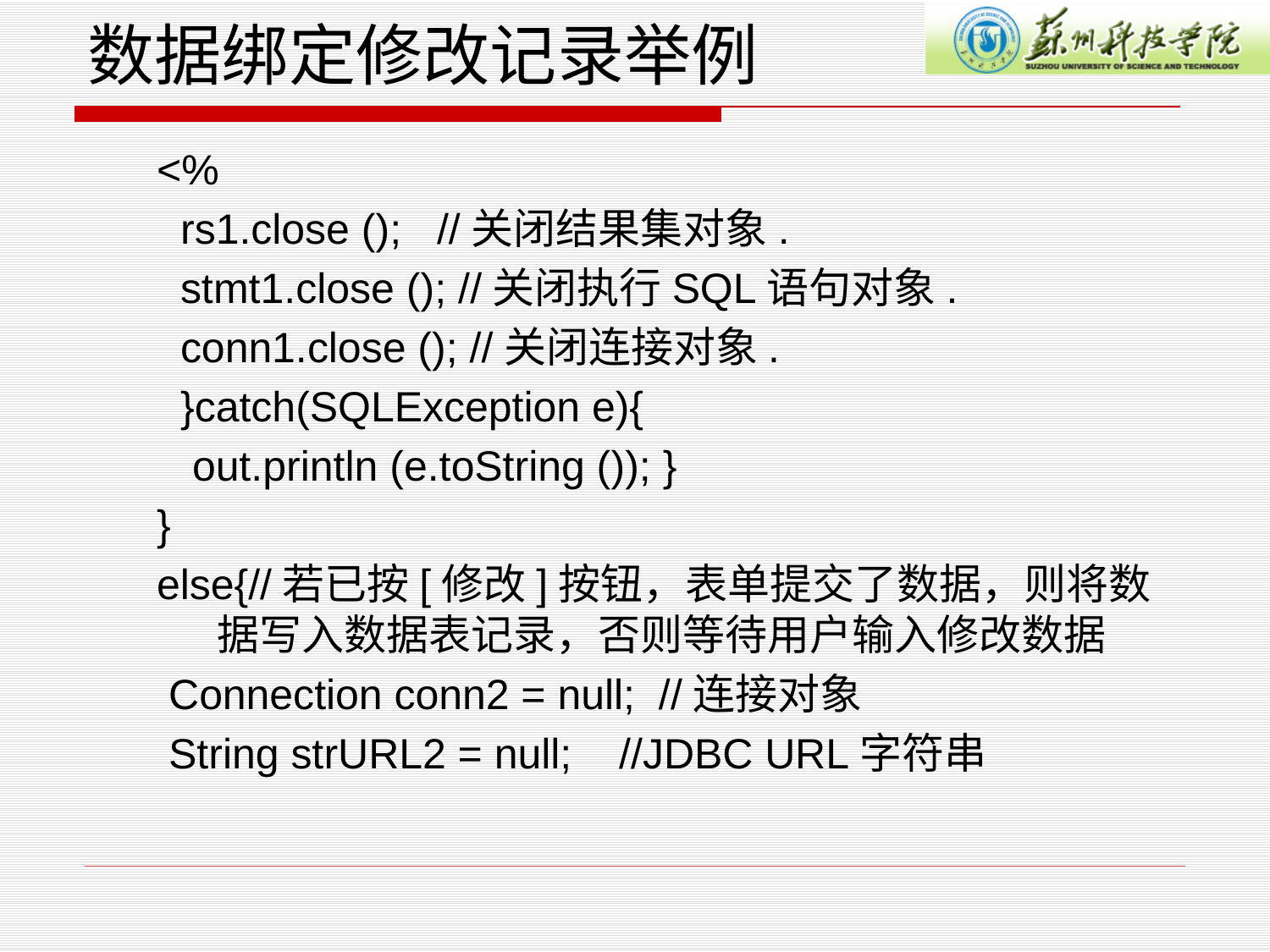

# 数据绑定修改记录举例
<%
  rs1.close ();   //关闭结果集对象.
  stmt1.close (); //关闭执行SQL语句对象.
  conn1.close (); //关闭连接对象.
  }catch(SQLException e){
   out.println (e.toString ()); }
}
else{//若已按[修改]按钮，表单提交了数据，则将数据写入数据表记录，否则等待用户输入修改数据
 Connection conn2 = null;  //连接对象
 String strURL2 = null;    //JDBC URL字符串